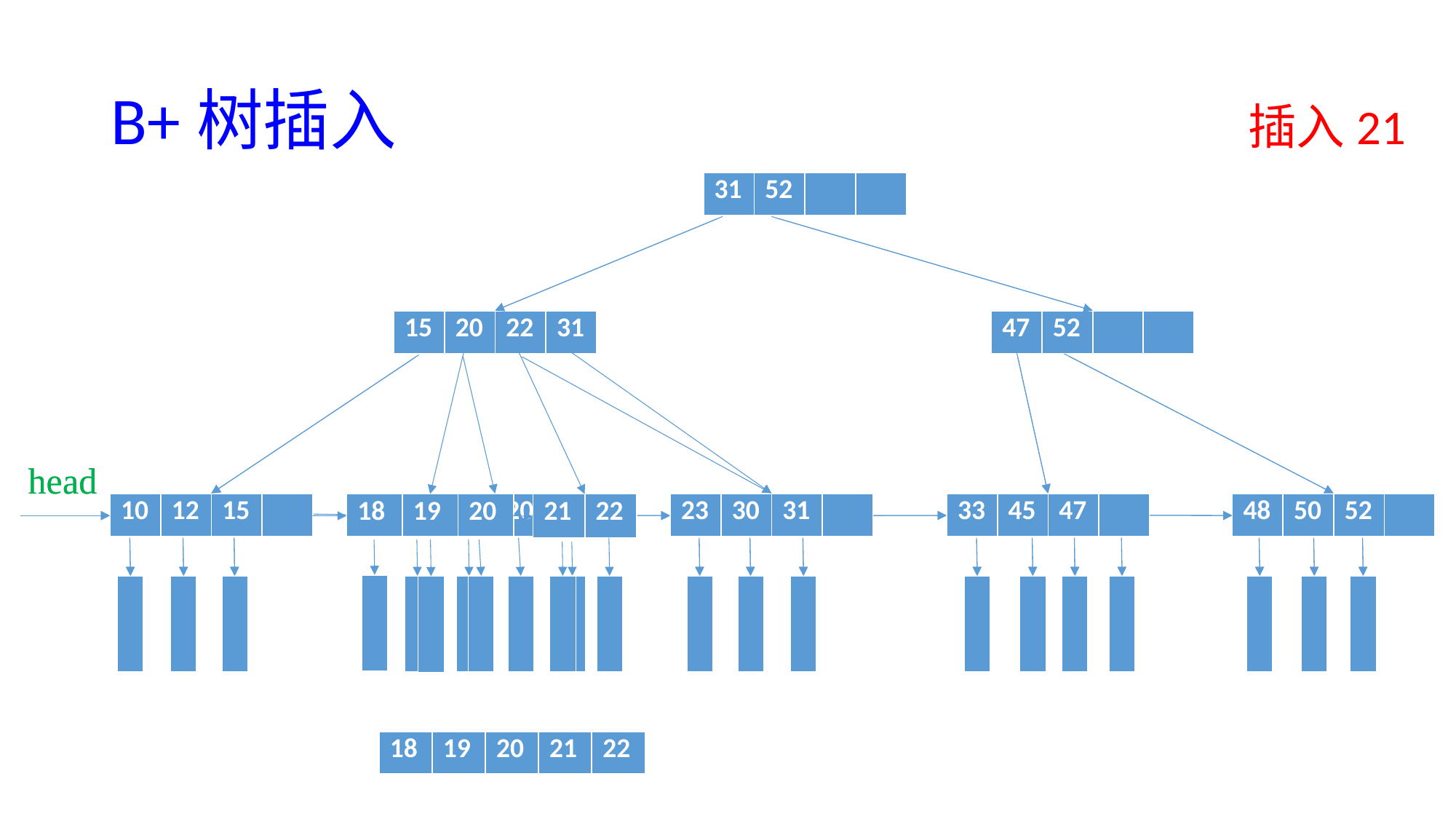

# B+树插入
插入21
| 31 | 52 |  |  |
| --- | --- | --- | --- |
| 31 | 52 |  |  |
| --- | --- | --- | --- |
| 15 | 22 | 31 |  |
| --- | --- | --- | --- |
| 15 | 20 | 22 | 31 |
| --- | --- | --- | --- |
| 47 | 52 |  |  |
| --- | --- | --- | --- |
| 47 | 52 |  |  |
| --- | --- | --- | --- |
head
head
| 33 | 45 | 47 |  |
| --- | --- | --- | --- |
| 33 | 45 | 47 |  |
| --- | --- | --- | --- |
| 48 | 50 | 52 |  |
| --- | --- | --- | --- |
| 48 | 50 | 52 |  |
| --- | --- | --- | --- |
| 10 | 12 | 15 |  |
| --- | --- | --- | --- |
| 10 | 12 | 15 |  |
| --- | --- | --- | --- |
| 18 | 19 | 20 | 22 |
| --- | --- | --- | --- |
| 23 | 30 | 31 |  |
| --- | --- | --- | --- |
| 23 | 30 | 31 |  |
| --- | --- | --- | --- |
| 18 | 19 | 20 |
| --- | --- | --- |
| 21 | 22 |
| --- | --- |
|  |
| --- |
|  |
| --- |
|  |
| --- |
|  |
| --- |
|  |
| --- |
|  |
| --- |
|  |
| --- |
|  |
| --- |
|  |
| --- |
|  |
| --- |
|  |
| --- |
|  |
| --- |
|  |
| --- |
|  |
| --- |
|  |
| --- |
|  |
| --- |
|  |
| --- |
|  |
| --- |
|  |
| --- |
|  |
| --- |
|  |
| --- |
|  |
| --- |
|  |
| --- |
|  |
| --- |
|  |
| --- |
|  |
| --- |
|  |
| --- |
|  |
| --- |
|  |
| --- |
|  |
| --- |
|  |
| --- |
|  |
| --- |
|  |
| --- |
|  |
| --- |
|  |
| --- |
| 18 | 19 | 20 | 21 | 22 |
| --- | --- | --- | --- | --- |